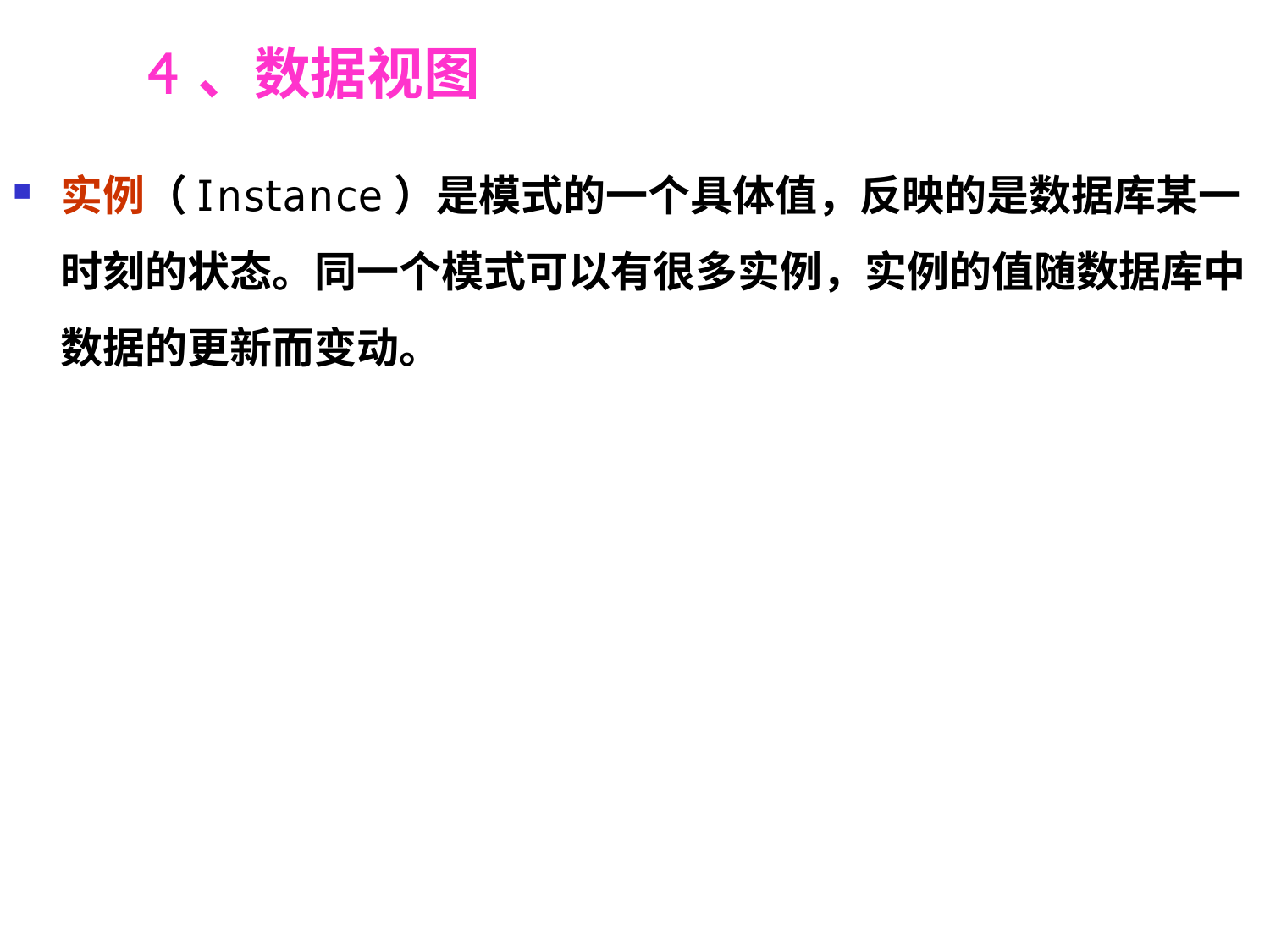

4、数据视图
实例（Instance）是模式的一个具体值，反映的是数据库某一时刻的状态。同一个模式可以有很多实例，实例的值随数据库中数据的更新而变动。